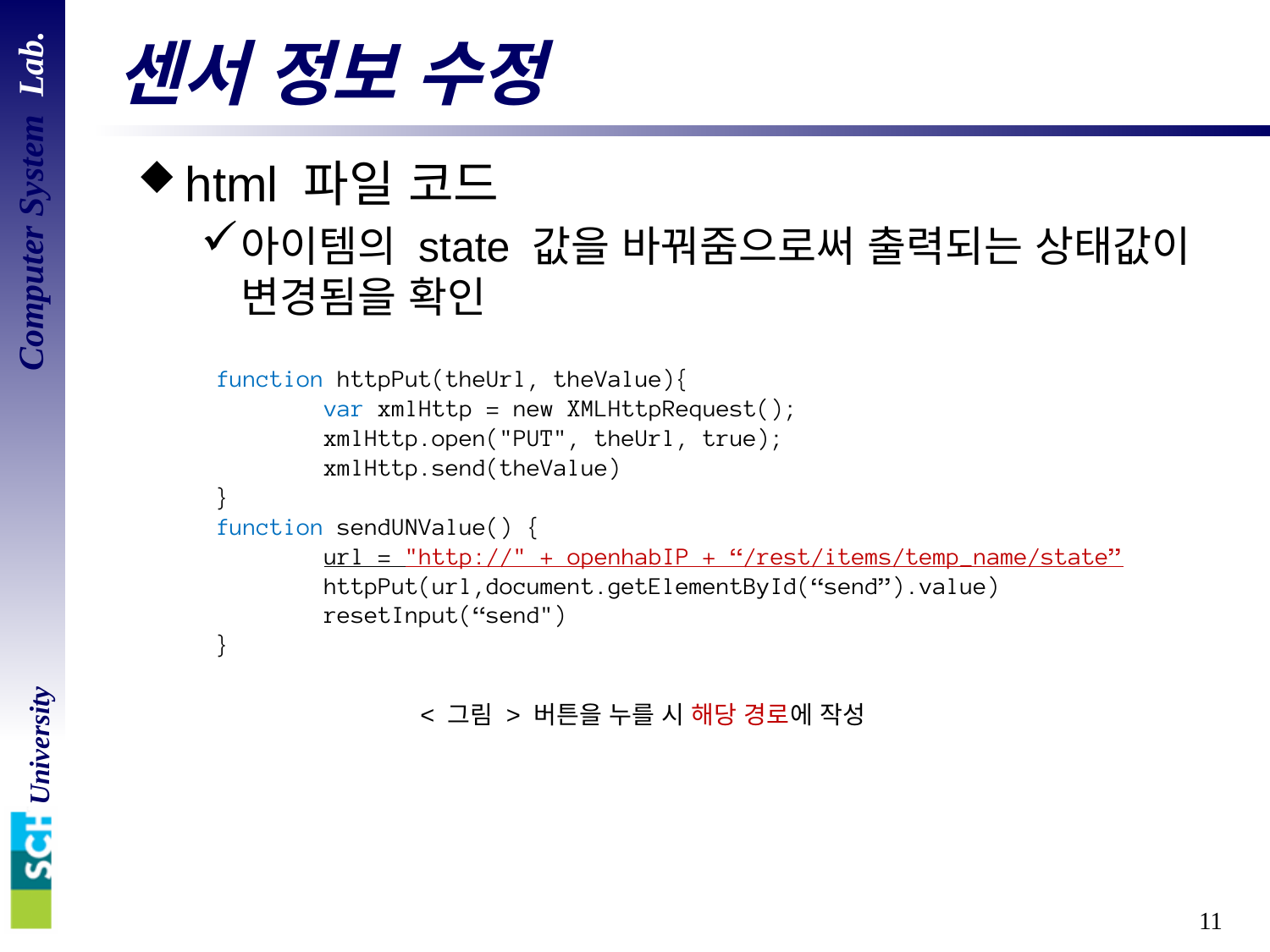

# 센서 정보 수정
html 파일 코드
아이템의 state 값을 바꿔줌으로써 출력되는 상태값이 변경됨을 확인
function httpPut(theUrl, theValue){
        var xmlHttp = new XMLHttpRequest();
        xmlHttp.open("PUT", theUrl, true);
        xmlHttp.send(theValue)
}
function sendUNValue() {
        url = "http://" + openhabIP + “/rest/items/temp_name/state”
        httpPut(url,document.getElementById(“send”).value)
        resetInput(“send")
}
< 그림 > 버튼을 누를 시 해당 경로에 작성